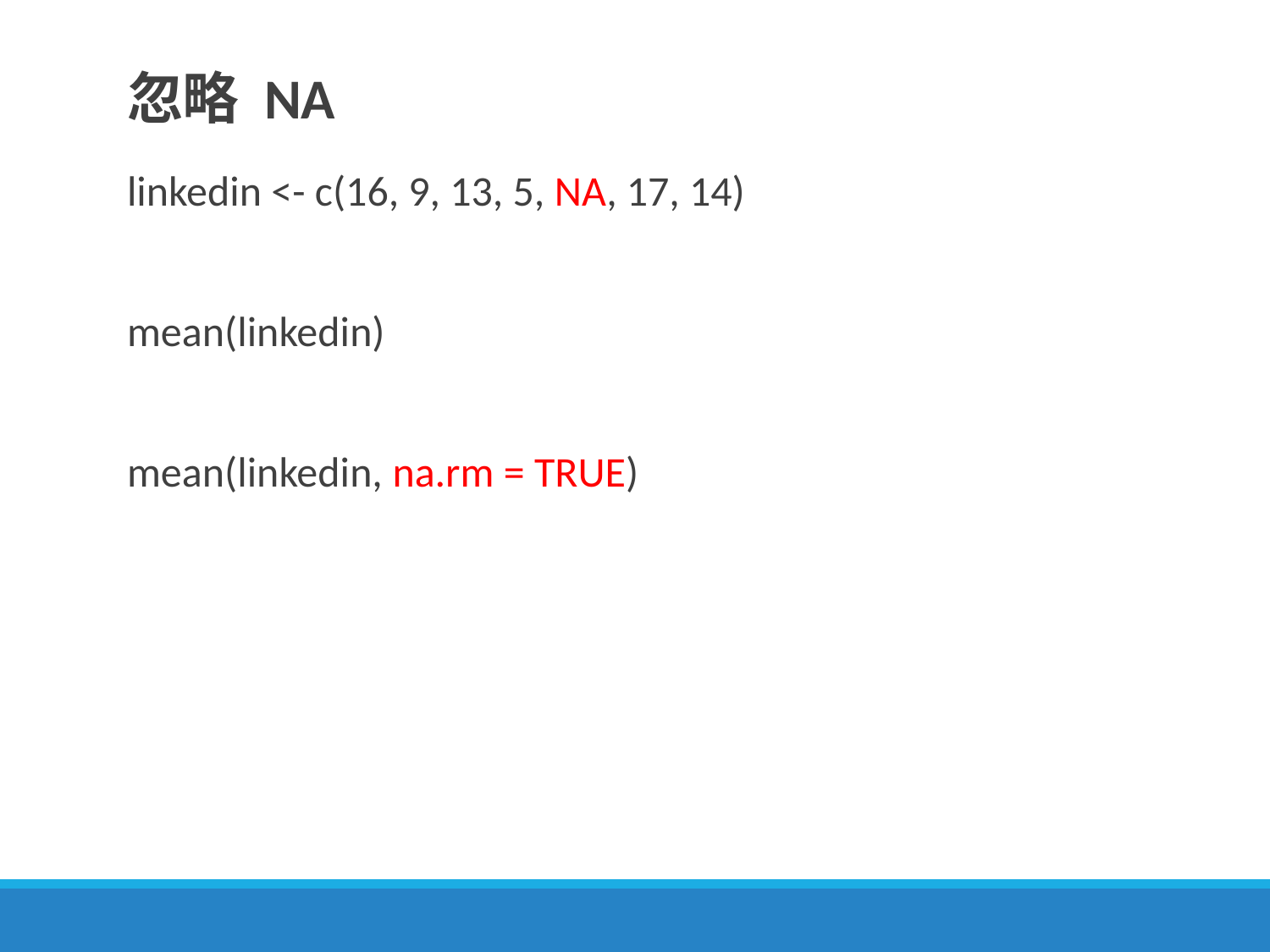

# 忽略 NA
linkedin <- c(16, 9, 13, 5, NA, 17, 14)

mean(linkedin)

mean(linkedin, na.rm = TRUE)